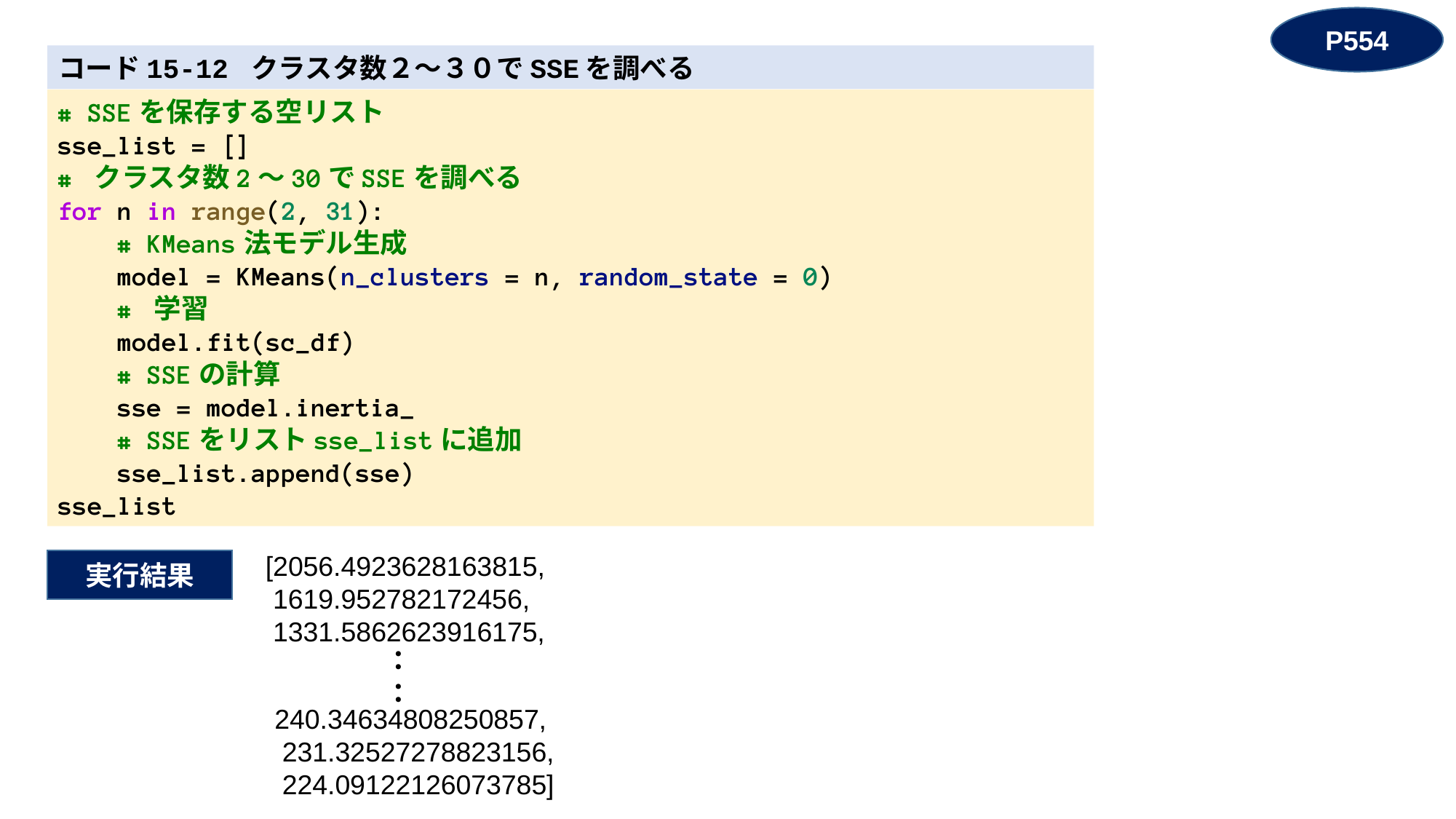

P554
コード15-12 クラスタ数２～３０でSSEを調べる
# SSEを保存する空リスト
sse_list = []
# クラスタ数2～30でSSEを調べる
for n in range(2, 31):
    # KMeans法モデル生成
    model = KMeans(n_clusters = n, random_state = 0)
    # 学習
    model.fit(sc_df)
    # SSEの計算
    sse = model.inertia_
    # SSEをリストsse_listに追加
    sse_list.append(sse)
sse_list
[2056.4923628163815,
 1619.952782172456,
 1331.5862623916175,
実行結果
：
：
240.34634808250857,
 231.32527278823156,
 224.09122126073785]